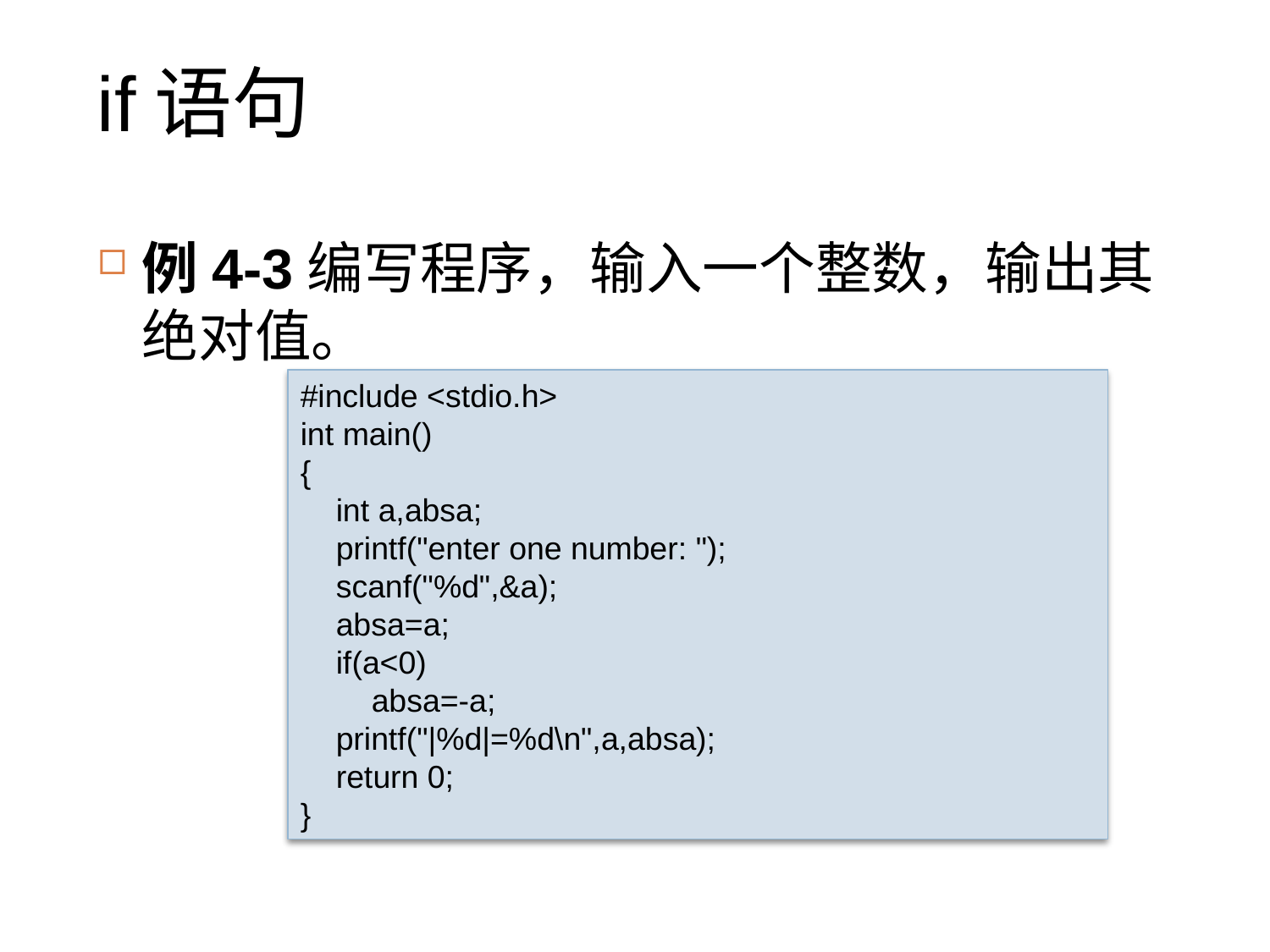

# if语句
例4-3编写程序，输入一个整数，输出其绝对值。
#include <stdio.h>
int main()
{
    int a,absa;
    printf("enter one number: ");
    scanf("%d",&a);
    absa=a;
    if(a<0)
        absa=-a;
    printf("|%d|=%d\n",a,absa);
    return 0;
}